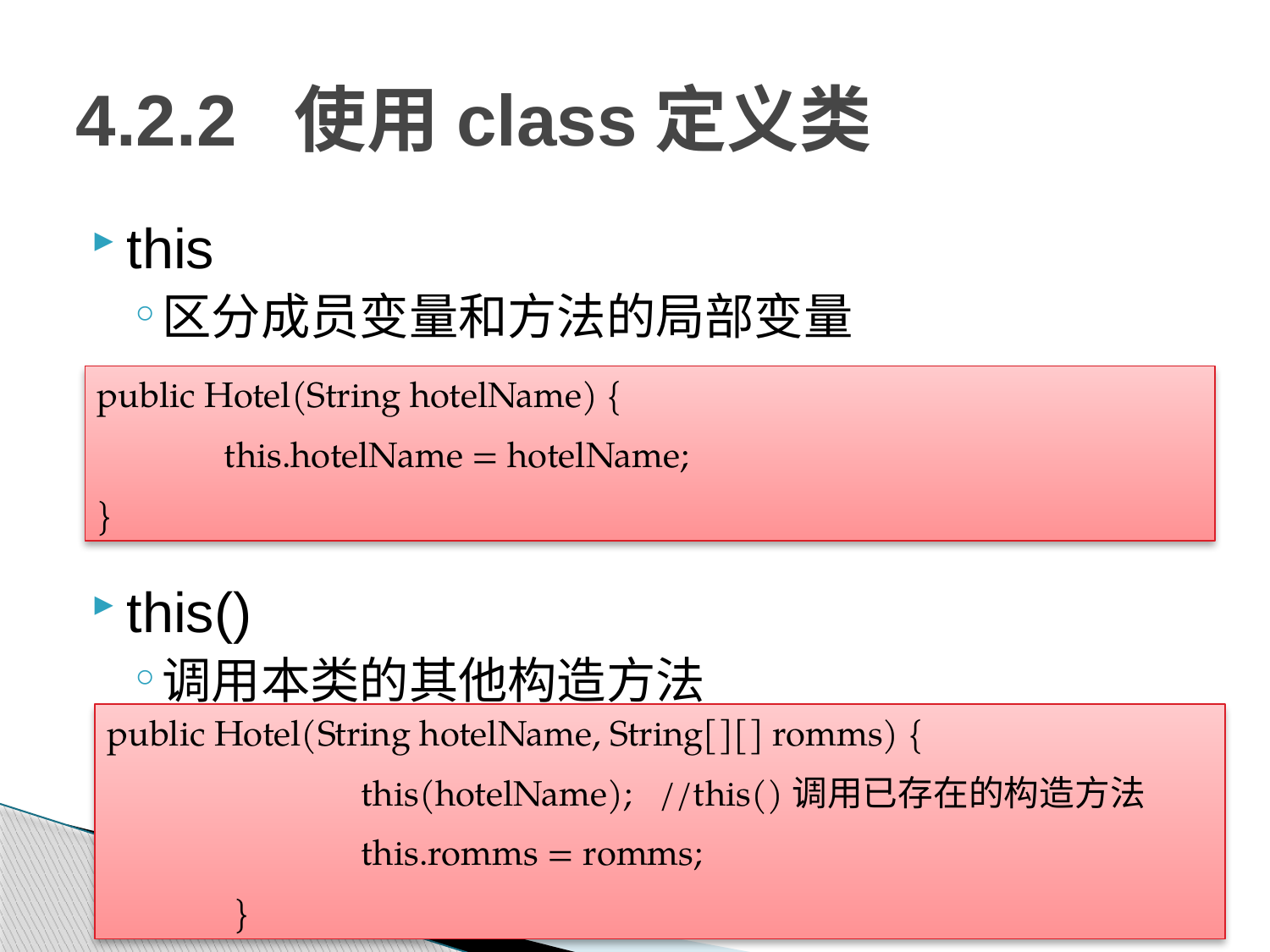

# 4.2.2  使用class定义类
this
区分成员变量和方法的局部变量

this()
调用本类的其他构造方法
public Hotel(String hotelName) {
	this.hotelName = hotelName;
}
public Hotel(String hotelName, String[][] romms) {
		this(hotelName);   //this()调用已存在的构造方法
		this.romms = romms;
	}